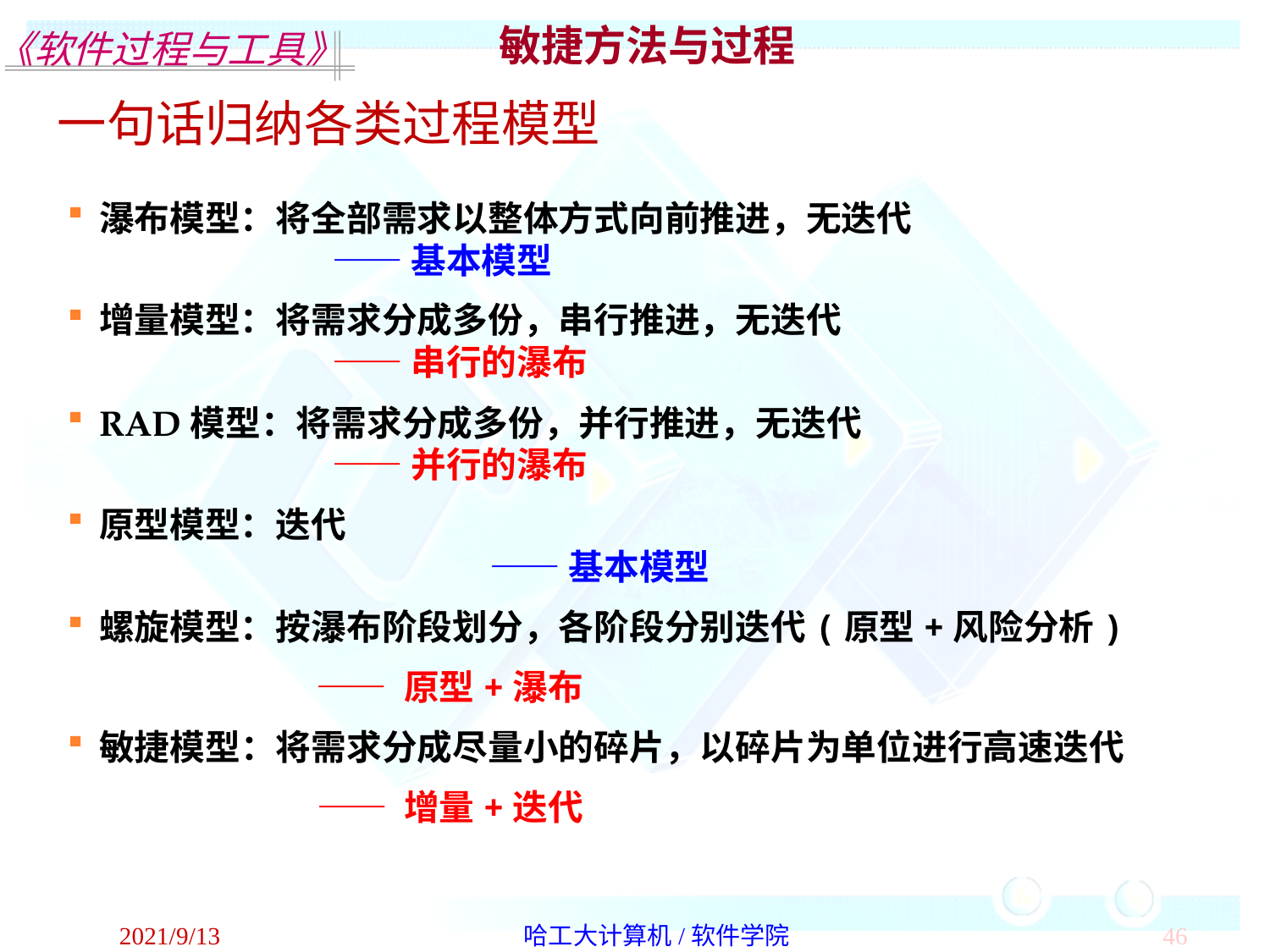

敏捷方法与过程
一句话归纳各类过程模型
瀑布模型：将全部需求以整体方式向前推进，无迭代
                             —— 基本模型
增量模型：将需求分成多份，串行推进，无迭代
                             —— 串行的瀑布
RAD模型：将需求分成多份，并行推进，无迭代
                             —— 并行的瀑布
原型模型：迭代
		                 —— 基本模型
螺旋模型：按瀑布阶段划分，各阶段分别迭代(原型+风险分析)
                               —— 原型+瀑布
敏捷模型：将需求分成尽量小的碎片，以碎片为单位进行高速迭代
                               —— 增量+迭代